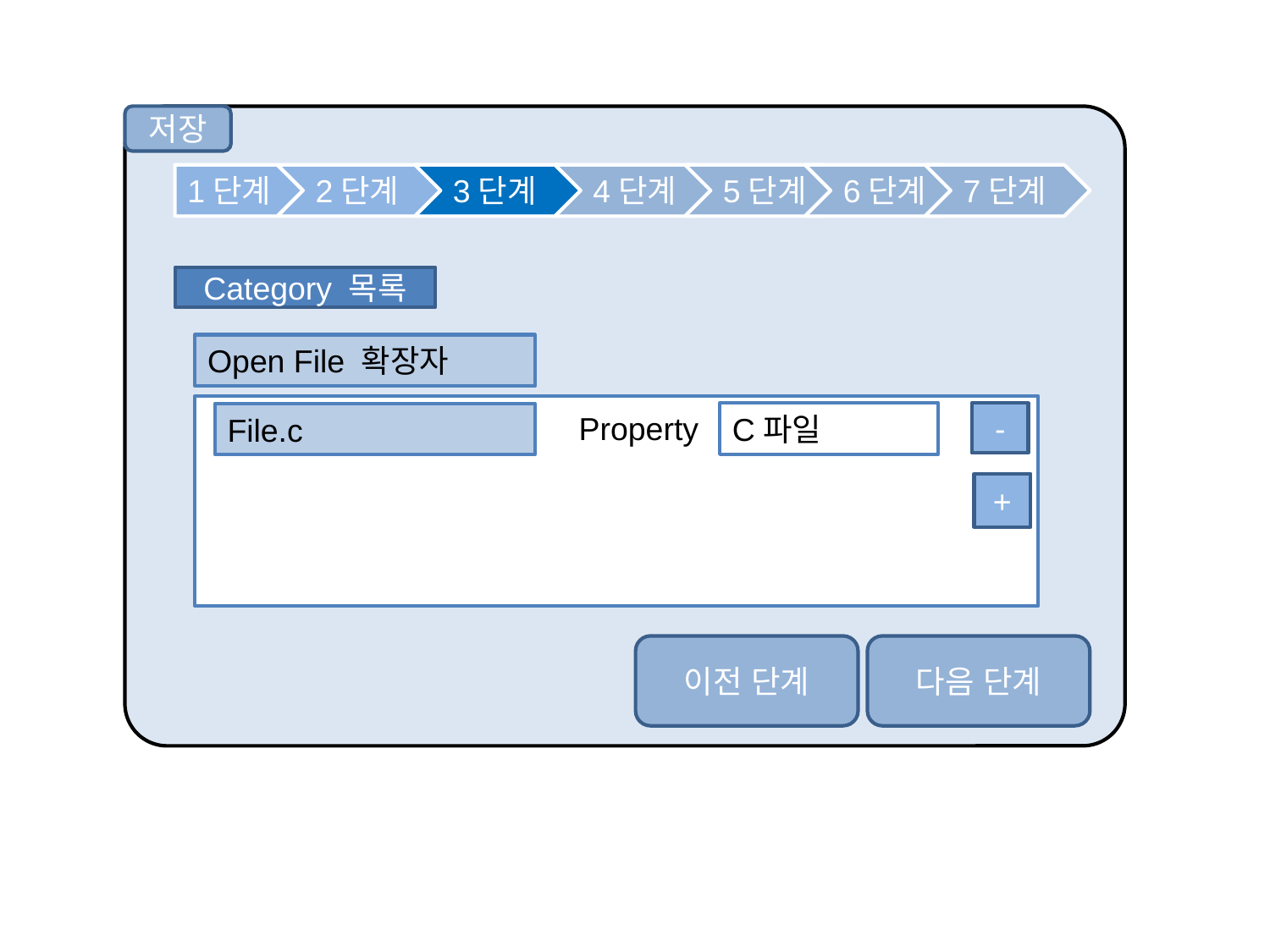

저장
1단계
2단계

3단계

4단계

5단계

6단계

7단계

Category 목록
Open File 확장자

Property
C파일
-
File.c
+
이전 단계
다음 단계